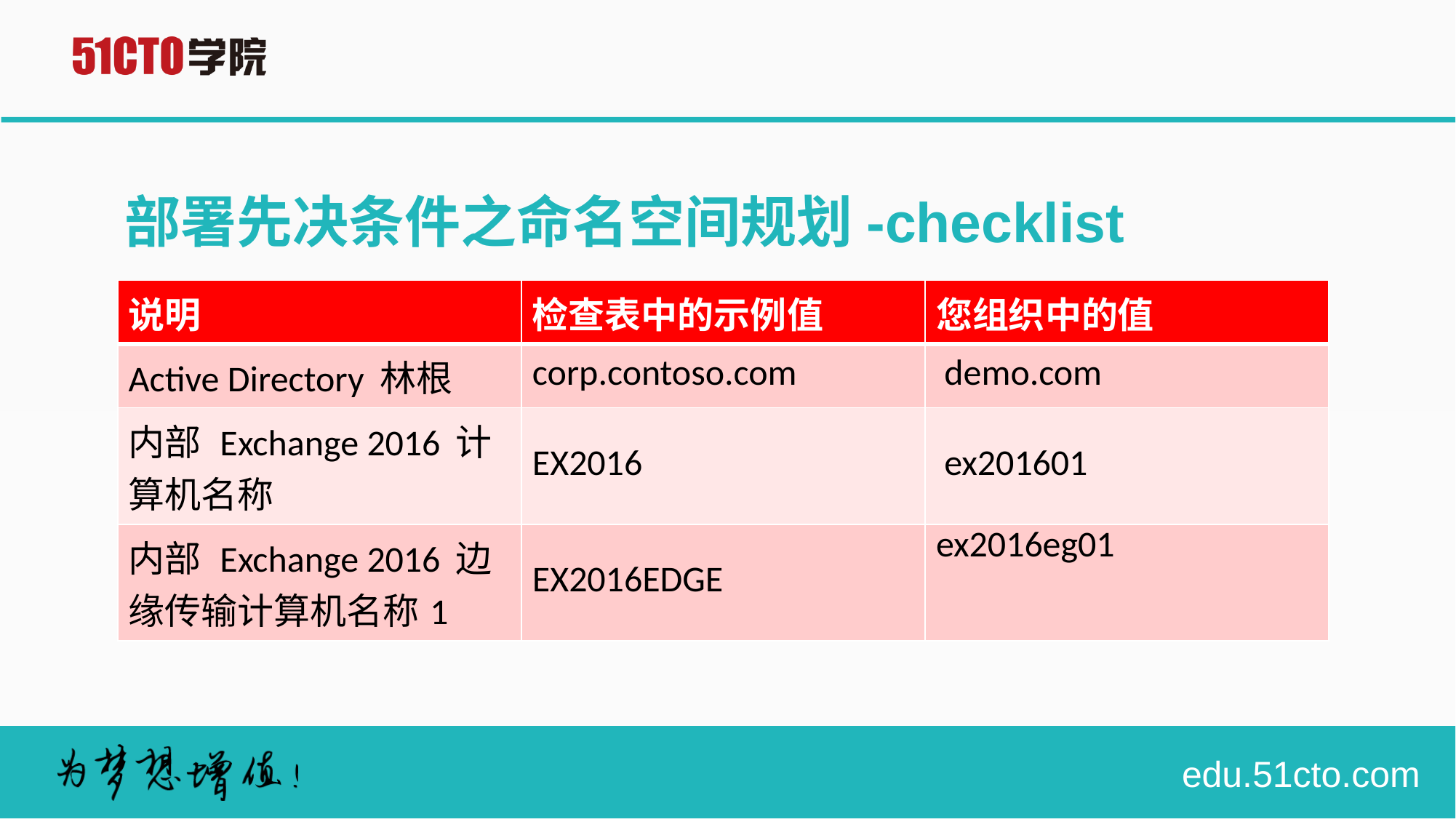

# 部署先决条件之命名空间规划-checklist
| 说明 | 检查表中的示例值 | 您组织中的值 |
| --- | --- | --- |
| Active Directory 林根 | corp.contoso.com | demo.com |
| 内部 Exchange 2016 计算机名称 | EX2016 | ex201601 |
| 内部 Exchange 2016 边缘传输计算机名称1 | EX2016EDGE | ex2016eg01 |